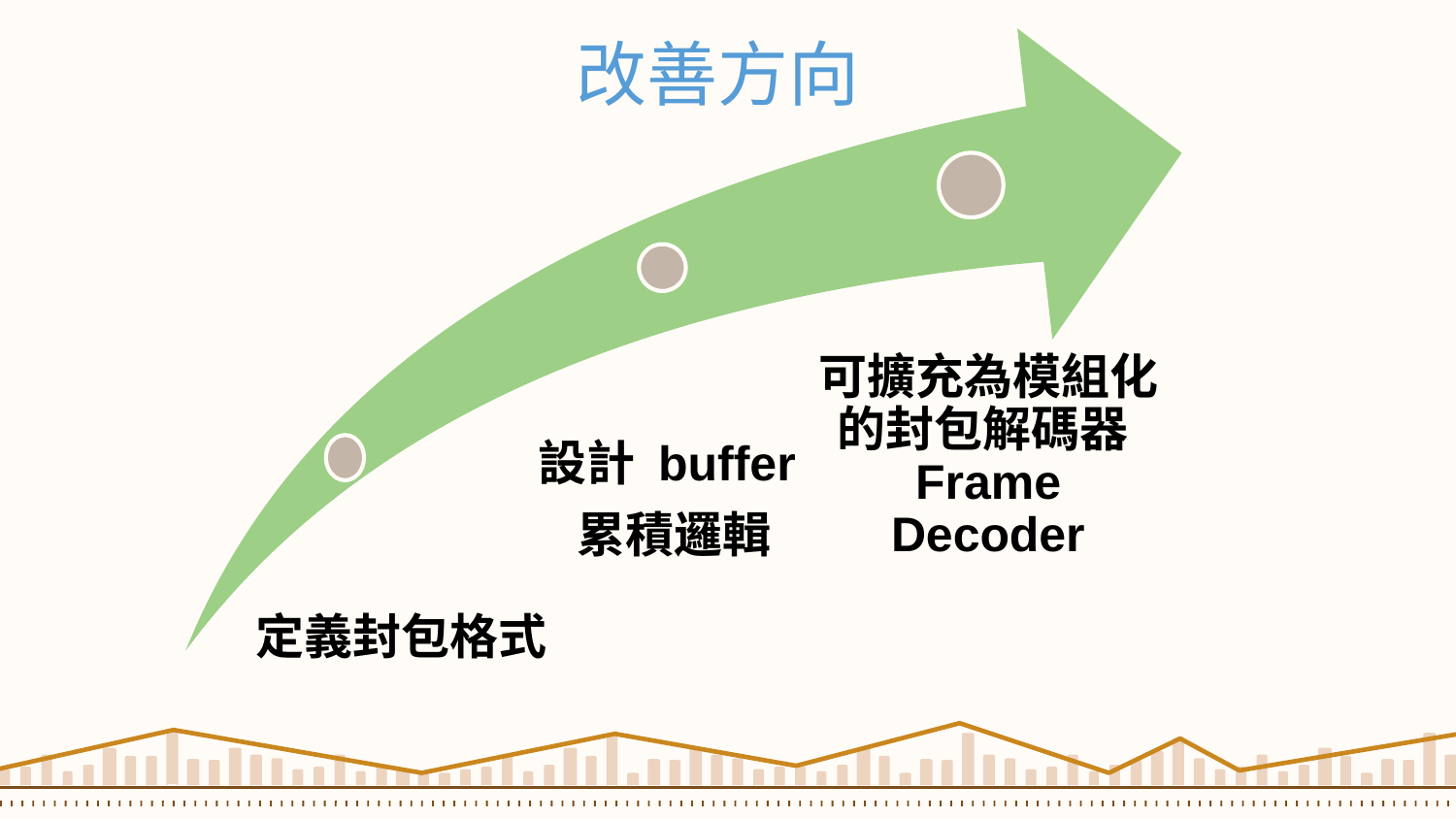

# 改善方向

可擴充為模組化的封包解碼器Frame Decoder

設計 buffer
累積邏輯

定義封包格式